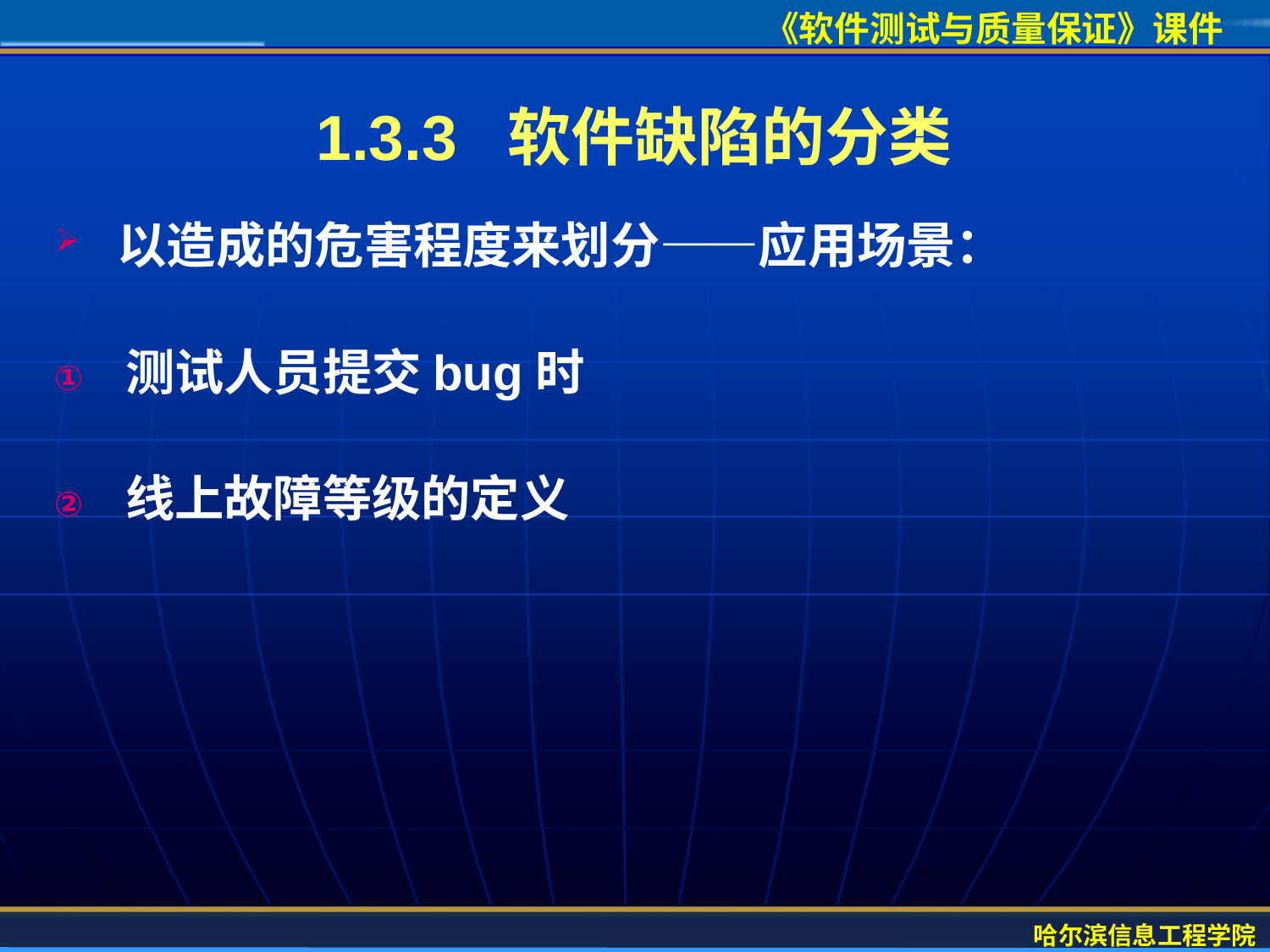

# 1.3.3  软件缺陷的分类
以造成的危害程度来划分——应用场景：

测试人员提交bug时

线上故障等级的定义